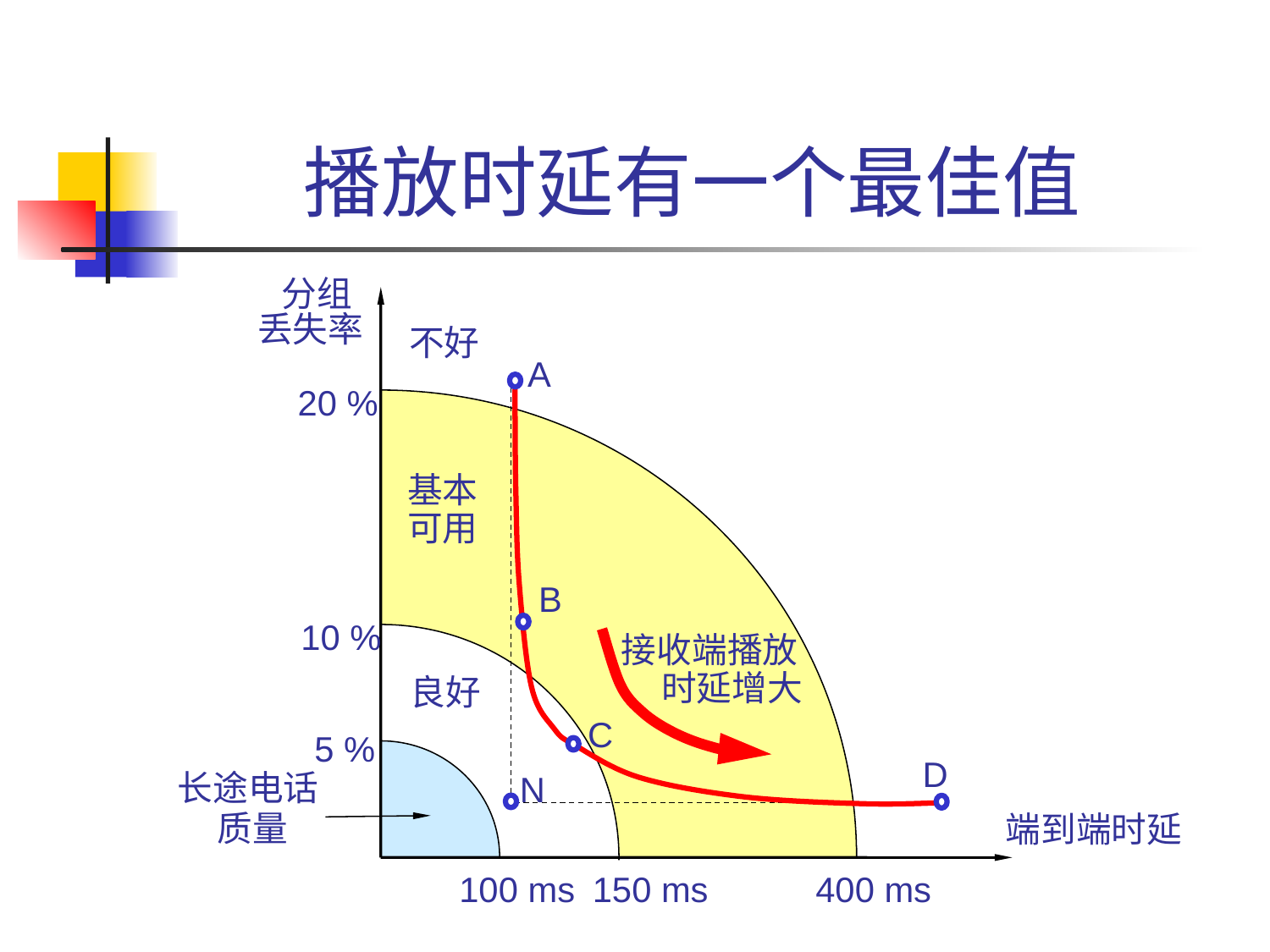

# 播放时延有一个最佳值
  分组
丢失率

不好
A
20 %

基本
可用

B
10 %

接收端播放
    时延增大

良好
C
5 %

D
N
长途电话
    质量

端到端时延

100 ms
150 ms
400 ms